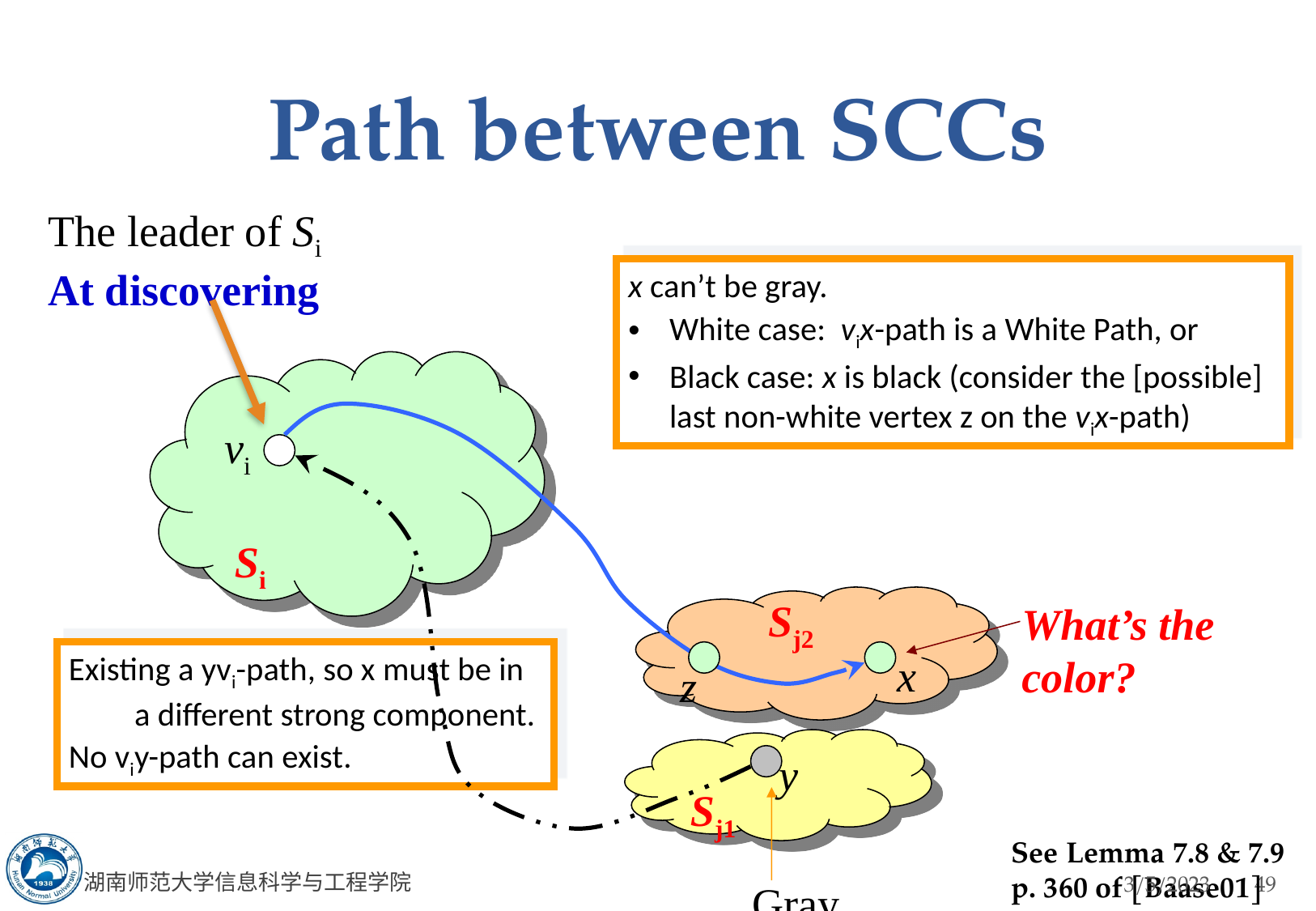

# Path between SCCs
The leader of Si
At discovering
x can’t be gray.
White case:  vix-path is a White Path, or
Black case: x is black (consider the [possible] last non-white vertex z on the vix-path)

vi

Si

Sj2
What’s the color?

Existing a yvi-path, so x must be in a different strong component.
No viy-path can exist.

x
z

y

Sj1

See Lemma 7.8 & 7.9
p. 360 of [Baase01]
湖南师范大学信息科学与工程学院
3/5/2023
49
Gray